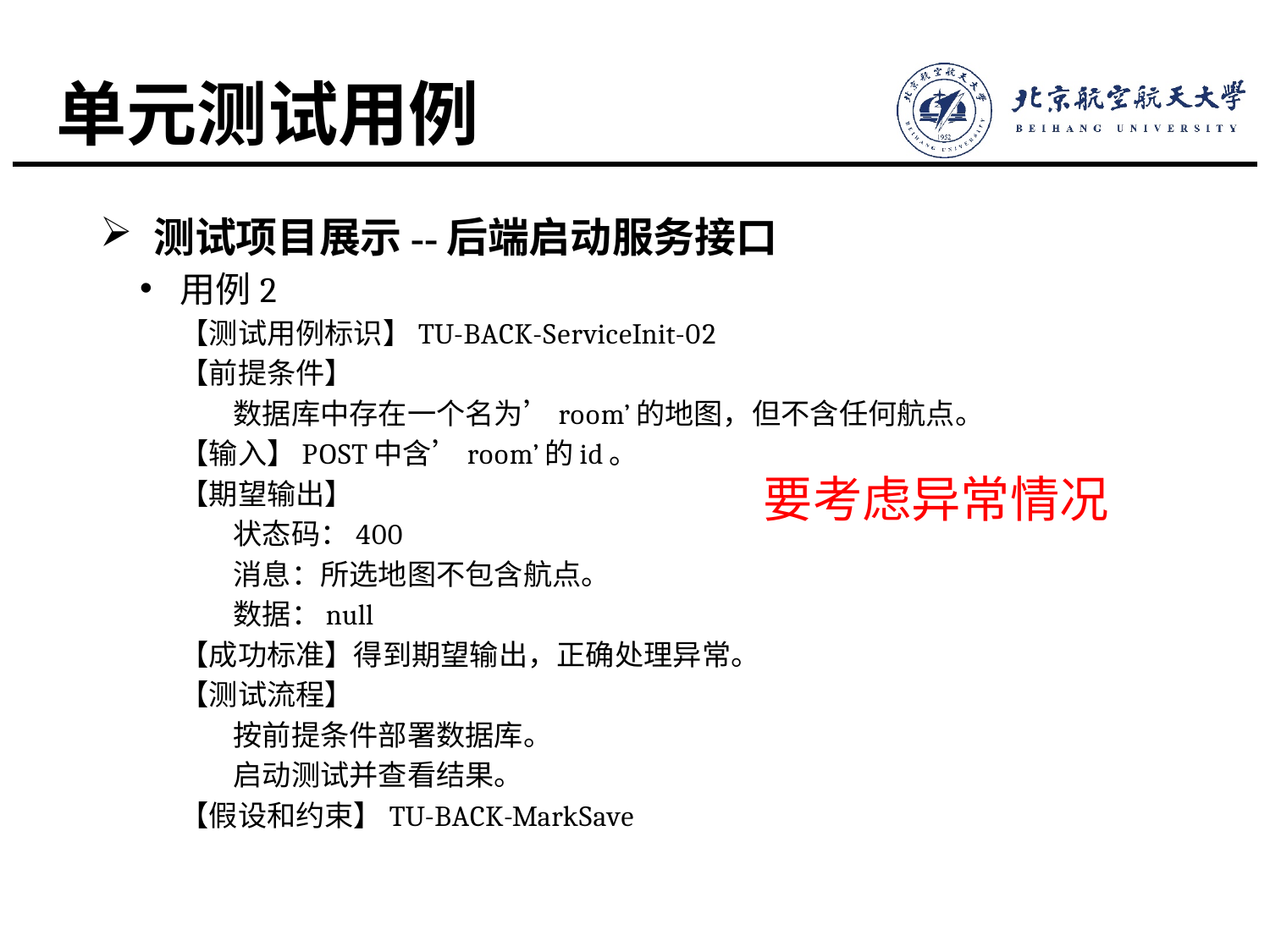

# 单元测试用例
测试项目展示--后端启动服务接口
用例2
【测试用例标识】TU-BACK-ServiceInit-02
【前提条件】
数据库中存在一个名为’room’的地图，但不含任何航点。
【输入】POST中含’room’的id。
【期望输出】
状态码：400
消息：所选地图不包含航点。
数据：null
【成功标准】得到期望输出，正确处理异常。
【测试流程】
按前提条件部署数据库。
启动测试并查看结果。
【假设和约束】TU-BACK-MarkSave
要考虑异常情况
21